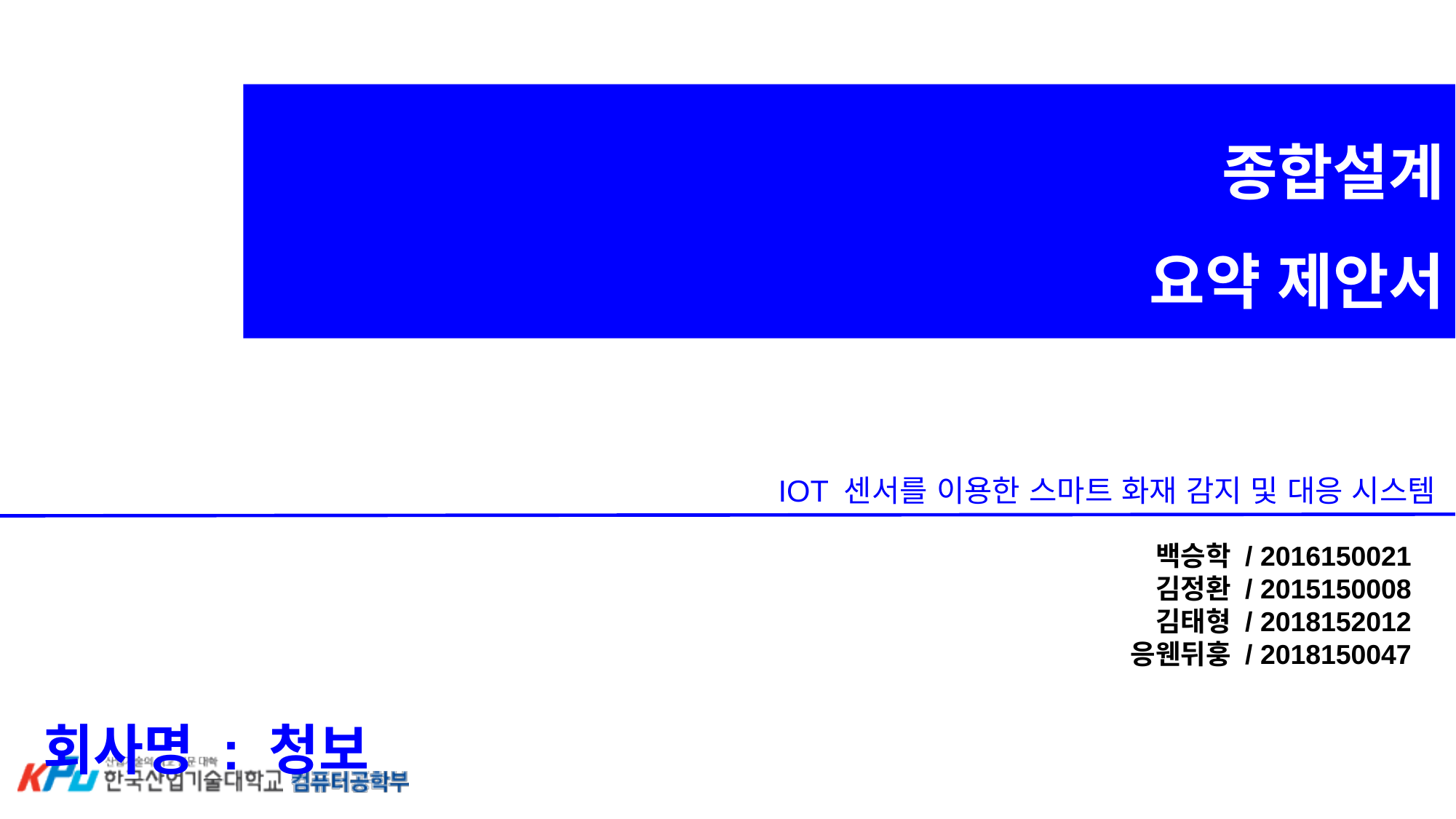

종합설계
요약 제안서
IOT 센서를 이용한 스마트 화재 감지 및 대응 시스템

백승학 / 2016150021
김정환 / 2015150008
김태형 / 2018152012
응웬뒤훙 / 2018150047

회사명 : 청보